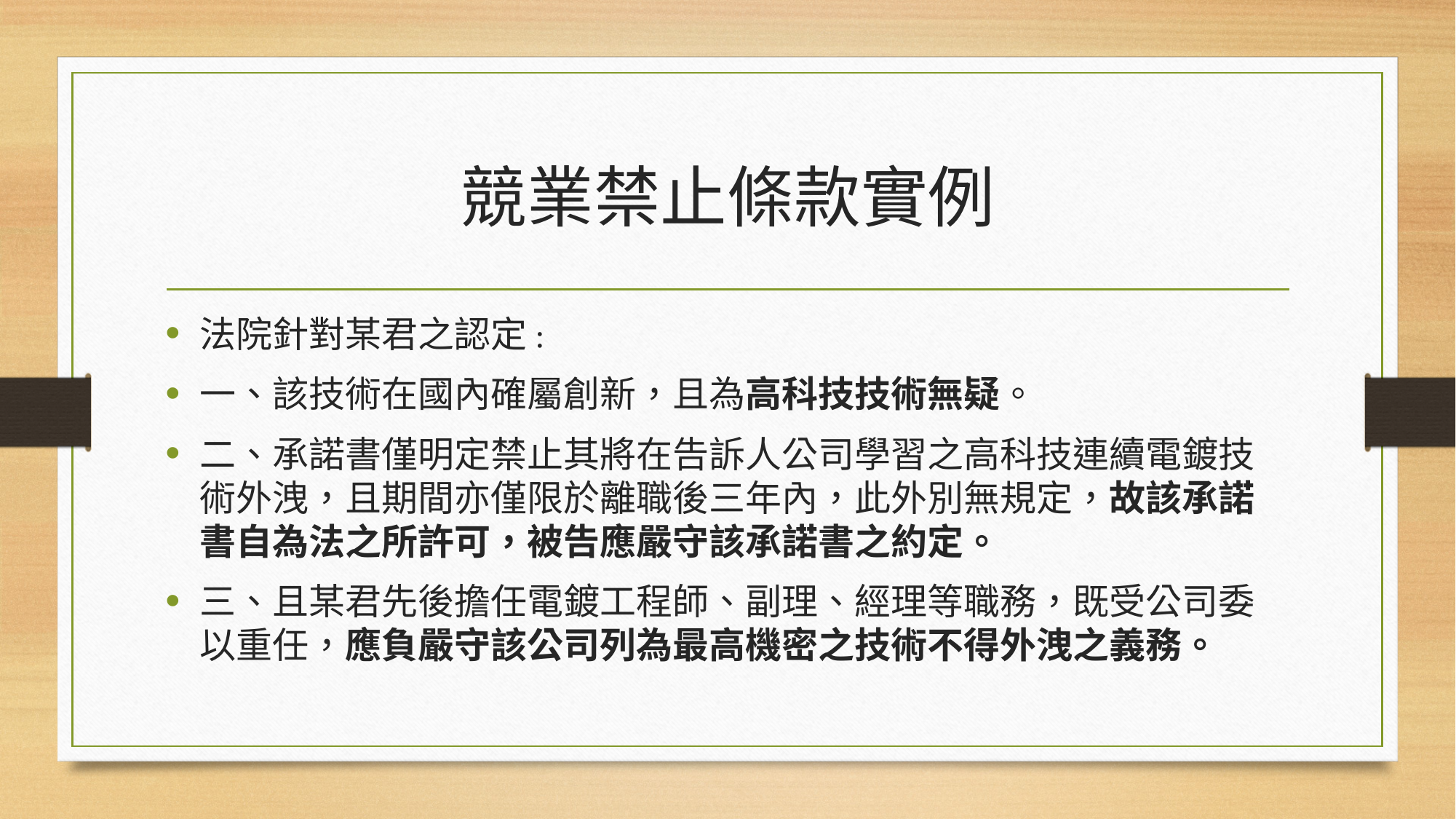

# 競業禁止條款實例
法院針對某君之認定:
一、該技術在國內確屬創新，且為高科技技術無疑。
二、承諾書僅明定禁止其將在告訴人公司學習之高科技連續電鍍技術外洩，且期間亦僅限於離職後三年內，此外別無規定，故該承諾書自為法之所許可，被告應嚴守該承諾書之約定。
三、且某君先後擔任電鍍工程師、副理、經理等職務，既受公司委以重任，應負嚴守該公司列為最高機密之技術不得外洩之義務。